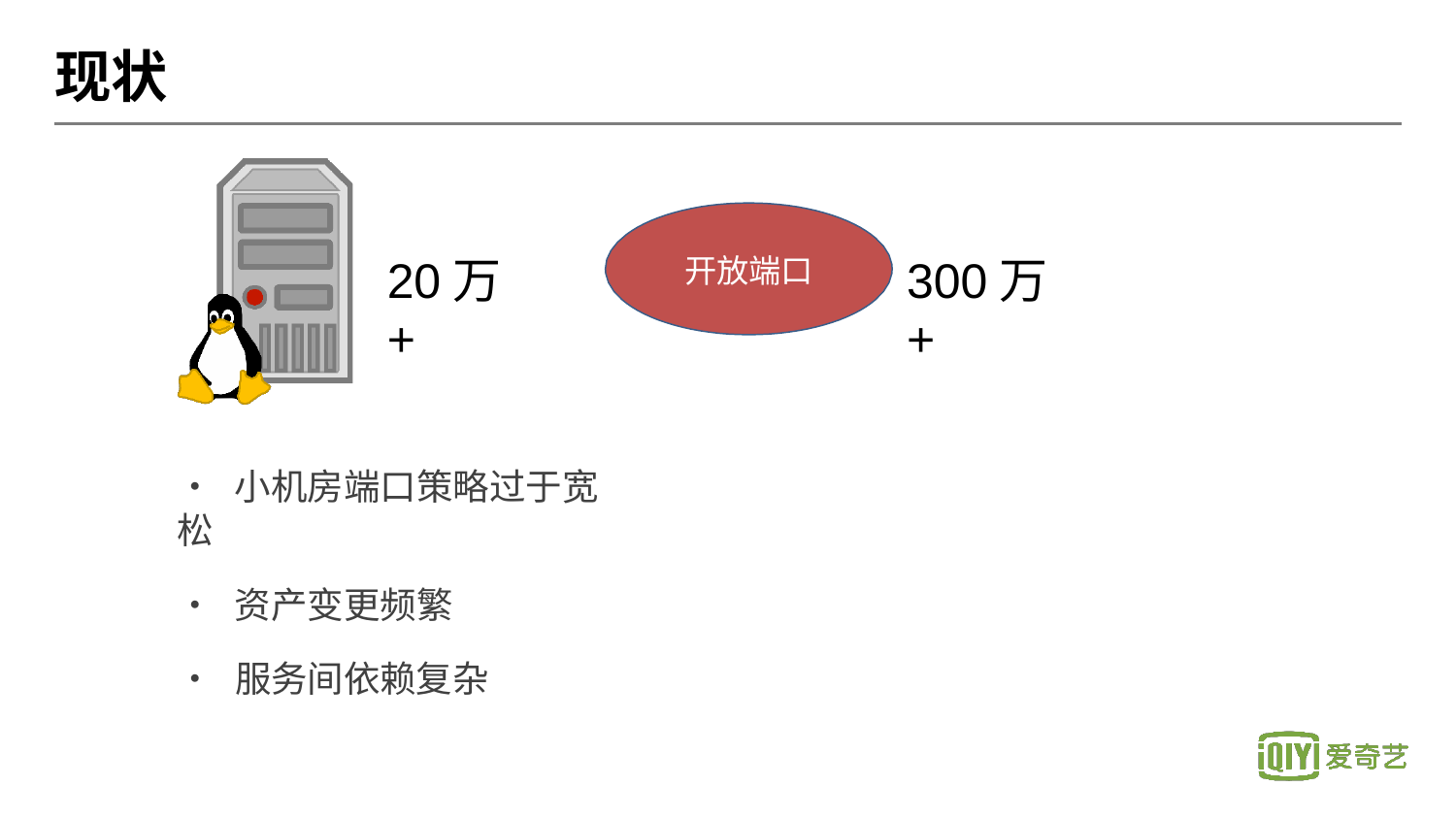

现状

# 20万+
300万+
开放端口
• 小机房端口策略过于宽松
• 资产变更频繁
• 服务间依赖复杂